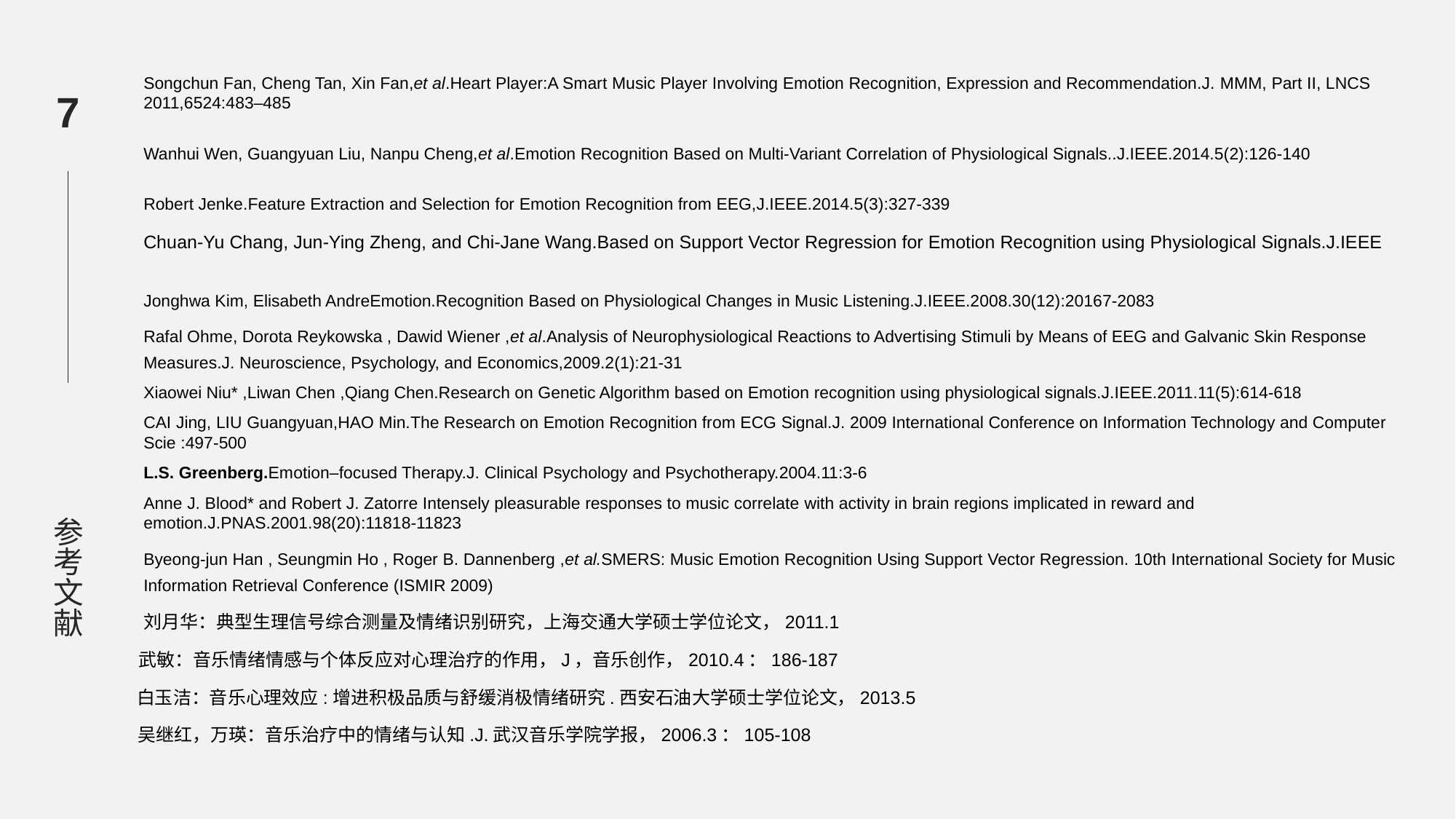

Songchun Fan, Cheng Tan, Xin Fan,et al.Heart Player:A Smart Music Player Involving Emotion Recognition, Expression and Recommendation.J. MMM, Part II, LNCS 2011,6524:483–485

7
Wanhui Wen, Guangyuan Liu, Nanpu Cheng,et al.Emotion Recognition Based on Multi-Variant Correlation of Physiological Signals..J.IEEE.2014.5(2):126-140

Robert Jenke.Feature Extraction and Selection for Emotion Recognition from EEG,J.IEEE.2014.5(3):327-339
Chuan-Yu Chang, Jun-Ying Zheng, and Chi-Jane Wang.Based on Support Vector Regression for Emotion Recognition using Physiological Signals.J.IEEE
Jonghwa Kim, Elisabeth AndreEmotion.Recognition Based on Physiological Changes in Music Listening.J.IEEE.2008.30(12):20167-2083
Rafal Ohme, Dorota Reykowska , Dawid Wiener ,et al.Analysis of Neurophysiological Reactions to Advertising Stimuli by Means of EEG and Galvanic Skin Response Measures.J. Neuroscience, Psychology, and Economics,2009.2(1):21-31
Xiaowei Niu* ,Liwan Chen ,Qiang Chen.Research on Genetic Algorithm based on Emotion recognition using physiological signals.J.IEEE.2011.11(5):614-618
参考文献
CAI Jing, LIU Guangyuan,HAO Min.The Research on Emotion Recognition from ECG Signal.J. 2009 International Conference on Information Technology and Computer Scie :497-500
L.S. Greenberg.Emotion–focused Therapy.J. Clinical Psychology and Psychotherapy.2004.11:3-6
Anne J. Blood* and Robert J. Zatorre Intensely pleasurable responses to music correlate with activity in brain regions implicated in reward and emotion.J.PNAS.2001.98(20):11818-11823
Byeong-jun Han , Seungmin Ho , Roger B. Dannenberg ,et al.SMERS: Music Emotion Recognition Using Support Vector Regression. 10th International Society for Music Information Retrieval Conference (ISMIR 2009)
刘月华：典型生理信号综合测量及情绪识别研究，上海交通大学硕士学位论文，2011.1
武敏：音乐情绪情感与个体反应对心理治疗的作用，J，音乐创作，2010.4：186-187
白玉洁：音乐心理效应:增进积极品质与舒缓消极情绪研究.西安石油大学硕士学位论文，2013.5
吴继红，万瑛：音乐治疗中的情绪与认知.J.武汉音乐学院学报，2006.3：105-108